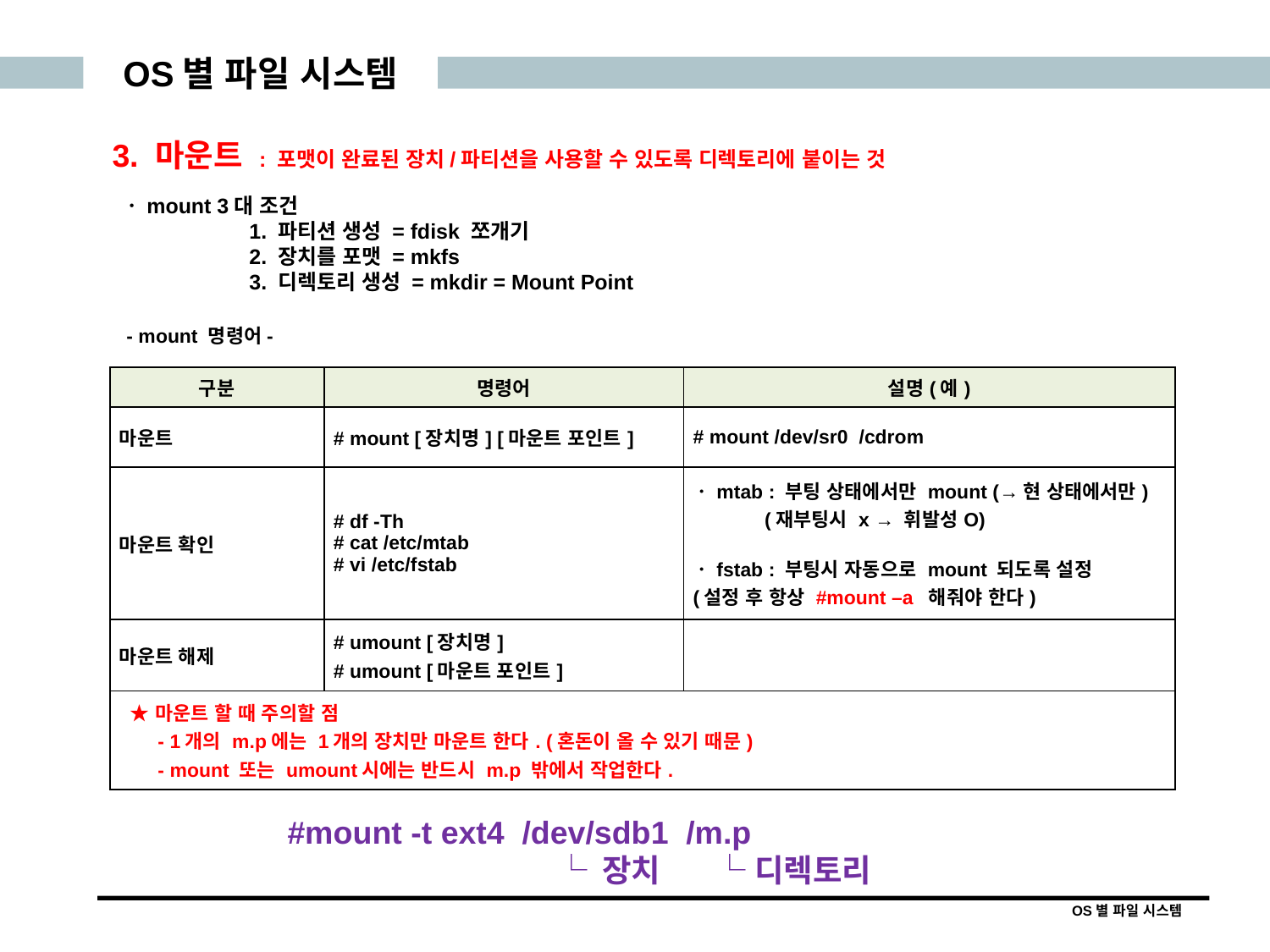

OS별 파일 시스템

3. 마운트 : 포맷이 완료된 장치/파티션을 사용할 수 있도록 디렉토리에 붙이는 것
ㆍmount 3대 조건
	1. 파티션 생성 = fdisk 쪼개기
	2. 장치를 포맷 = mkfs
	3. 디렉토리 생성 = mkdir = Mount Point
- mount 명령어-
| 구분 | 명령어 | 설명(예) |
| --- | --- | --- |
| 마운트 | # mount [장치명] [마운트 포인트] | # mount /dev/sr0 /cdrom |
| 마운트 확인 | # df -Th # cat /etc/mtab # vi /etc/fstab | ㆍmtab : 부팅 상태에서만 mount (→현 상태에서만) (재부팅시 x → 휘발성O) ㆍfstab : 부팅시 자동으로 mount 되도록 설정 (설정 후 항상 #mount –a 해줘야 한다) |
| 마운트 해제 | # umount [장치명] # umount [마운트 포인트] |  |
| ★마운트 할 때 주의할 점 - 1개의 m.p에는 1개의 장치만 마운트 한다. (혼돈이 올 수 있기 때문) - mount 또는 umount시에는 반드시 m.p 밖에서 작업한다. |  |  |
#mount -t ext4  /dev/sdb1  /m.p
	 	  └ 장치      └ 디렉토리

OS별 파일 시스템